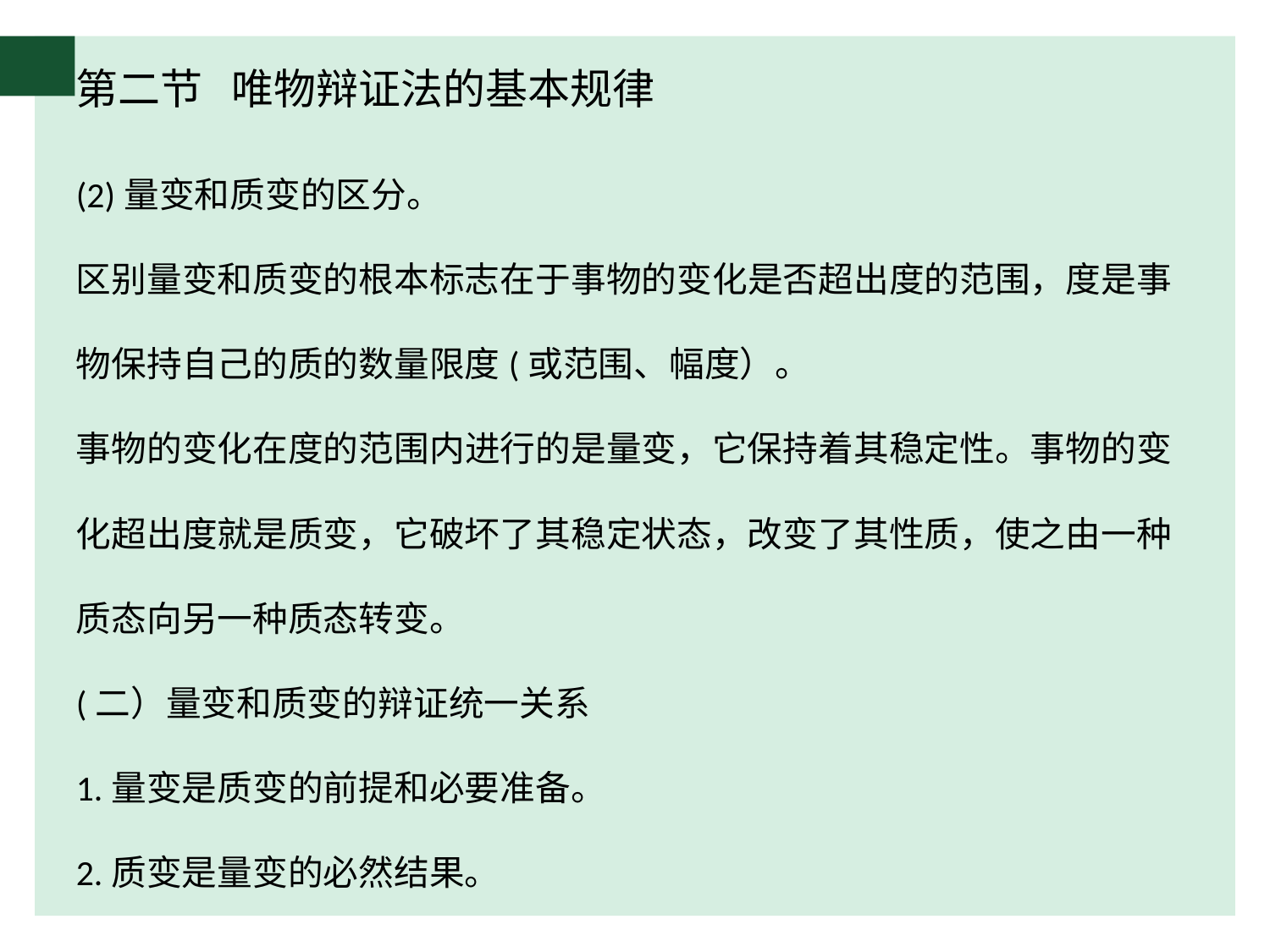

# 第二节   唯物辩证法的基本规律
(2)量变和质变的区分。
区别量变和质变的根本标志在于事物的变化是否超出度的范围，度是事物保持自己的质的数量限度(或范围、幅度）。
事物的变化在度的范围内进行的是量变，它保持着其稳定性。事物的变化超出度就是质变，它破坏了其稳定状态，改变了其性质，使之由一种质态向另一种质态转变。
(二）量变和质变的辩证统一关系
1.量变是质变的前提和必要准备。
2.质变是量变的必然结果。